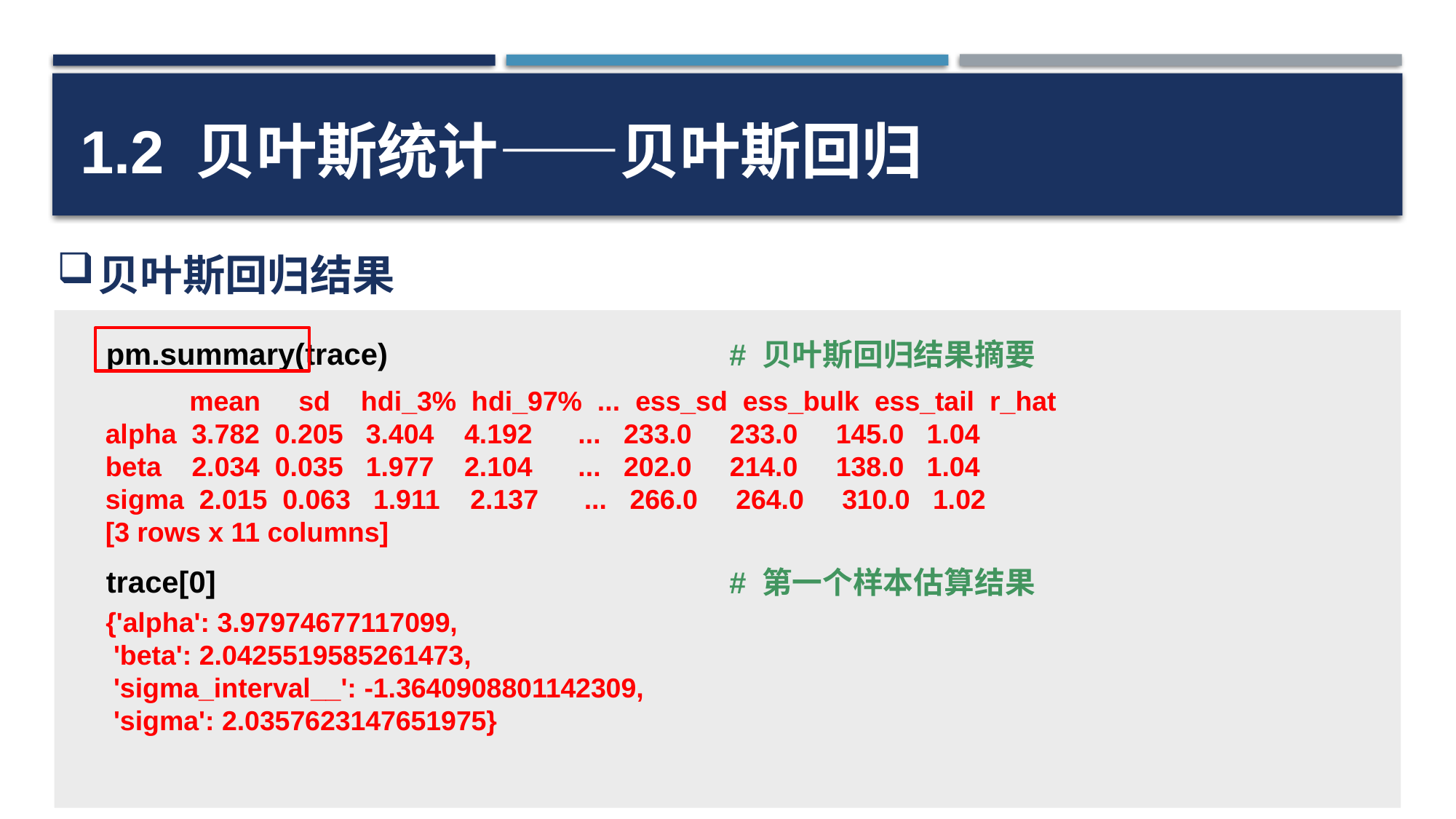

1.2 贝叶斯统计——贝叶斯回归
贝叶斯回归结果

pm.summary(trace)

trace[0]
# 贝叶斯回归结果摘要

# 第一个样本估算结果

           mean     sd    hdi_3%  hdi_97%  ...  ess_sd  ess_bulk  ess_tail  r_hat
alpha  3.782  0.205   3.404    4.192      ...   233.0     233.0     145.0   1.04
beta    2.034  0.035   1.977    2.104      ...   202.0     214.0     138.0   1.04
sigma  2.015  0.063   1.911    2.137      ...   266.0     264.0     310.0   1.02
[3 rows x 11 columns]
{'alpha': 3.97974677117099,
 'beta': 2.0425519585261473,
 'sigma_interval__': -1.3640908801142309,
 'sigma': 2.0357623147651975}
11